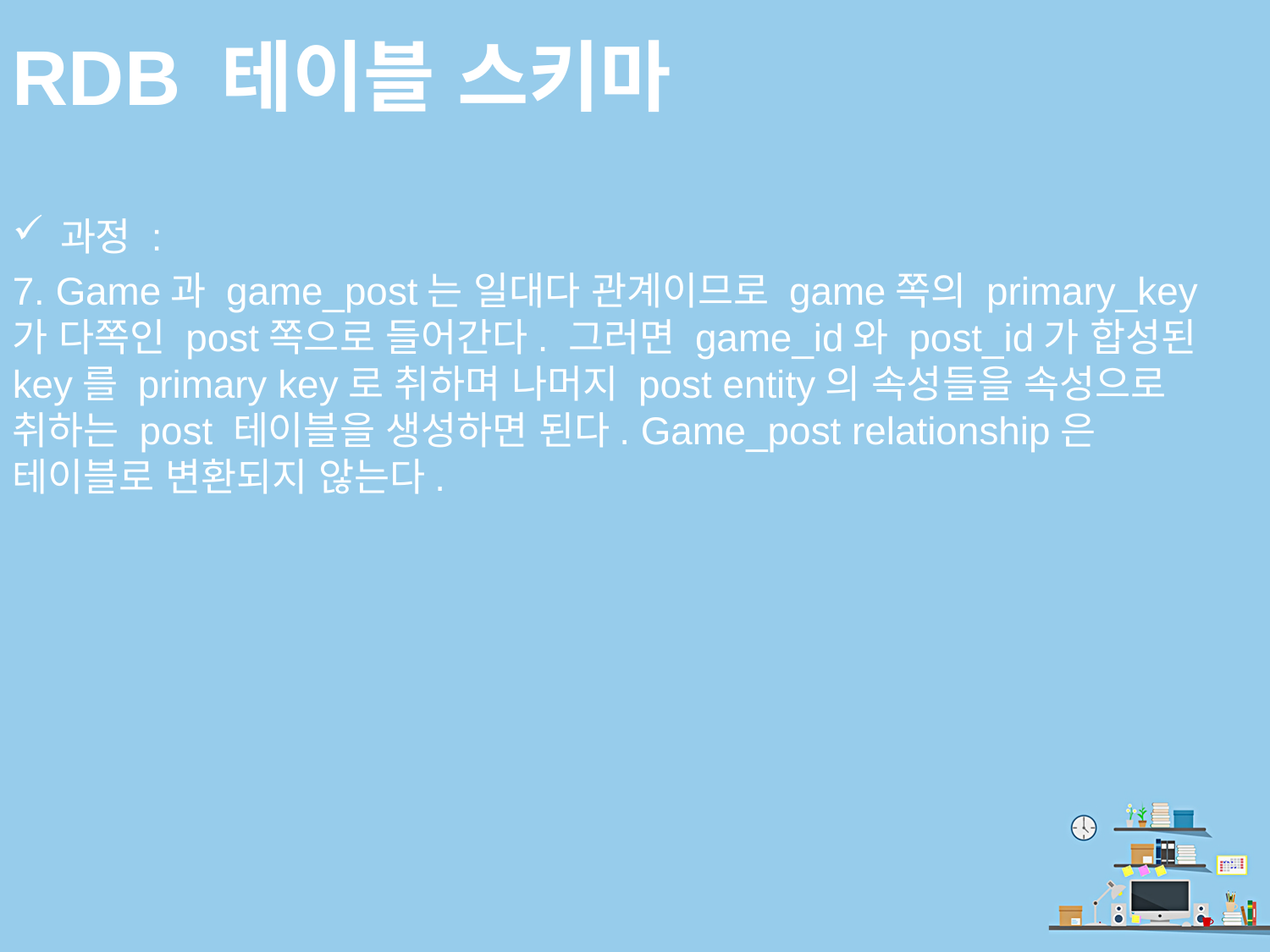

# RDB 테이블 스키마
과정 :
7. Game과 game_post는 일대다 관계이므로 game쪽의 primary_key가 다쪽인 post쪽으로 들어간다. 그러면 game_id와 post_id가 합성된 key를 primary key로 취하며 나머지 post entity의 속성들을 속성으로 취하는 post 테이블을 생성하면 된다. Game_post relationship은 테이블로 변환되지 않는다.